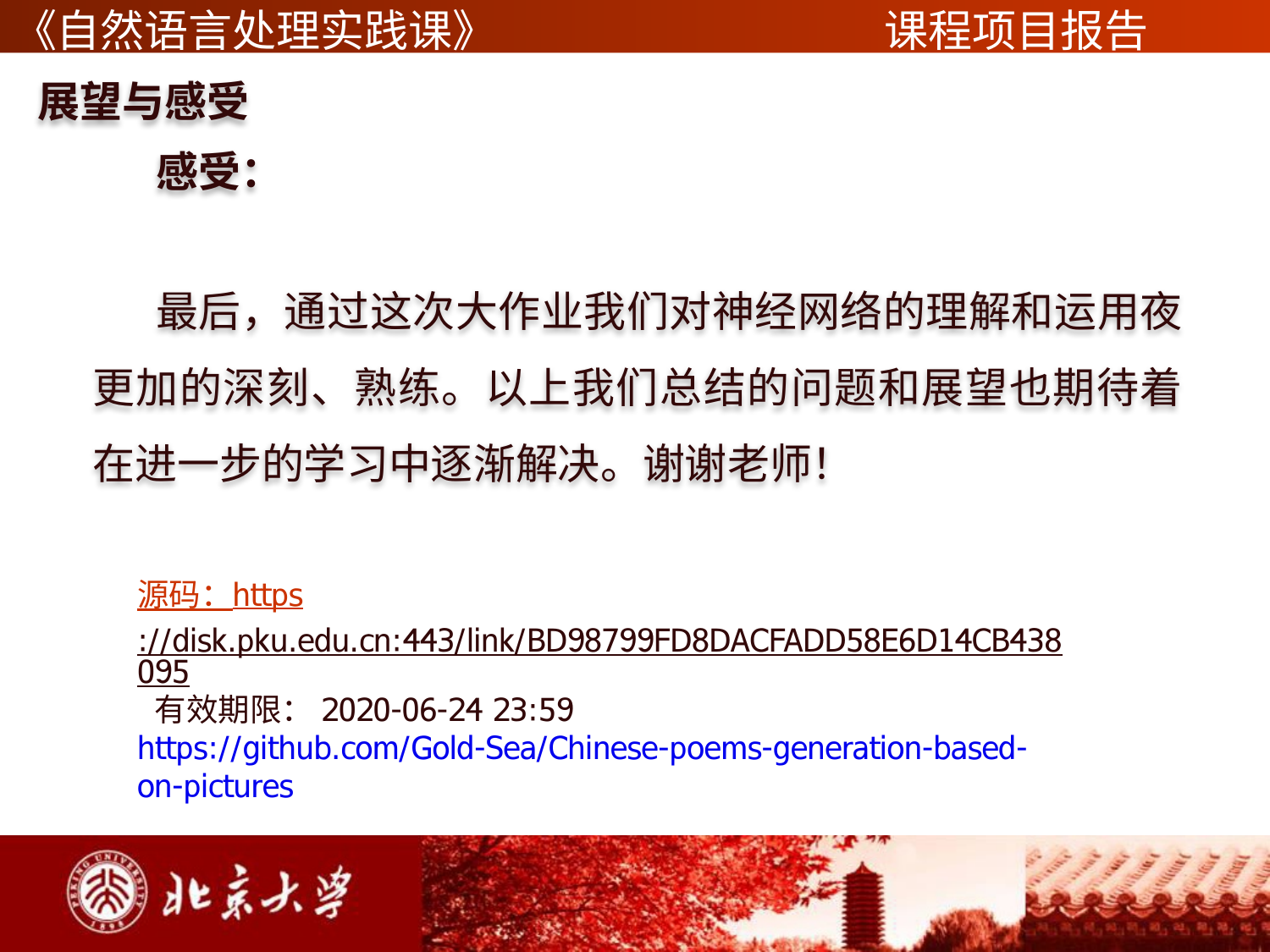

展望与感受
感受：

最后，通过这次大作业我们对神经网络的理解和运用夜更加的深刻、熟练。以上我们总结的问题和展望也期待着在进一步的学习中逐渐解决。谢谢老师！
源码：https://disk.pku.edu.cn:443/link/BD98799FD8DACFADD58E6D14CB438095 有效期限：2020-06-24 23:59
https://github.com/Gold-Sea/Chinese-poems-generation-based-on-pictures